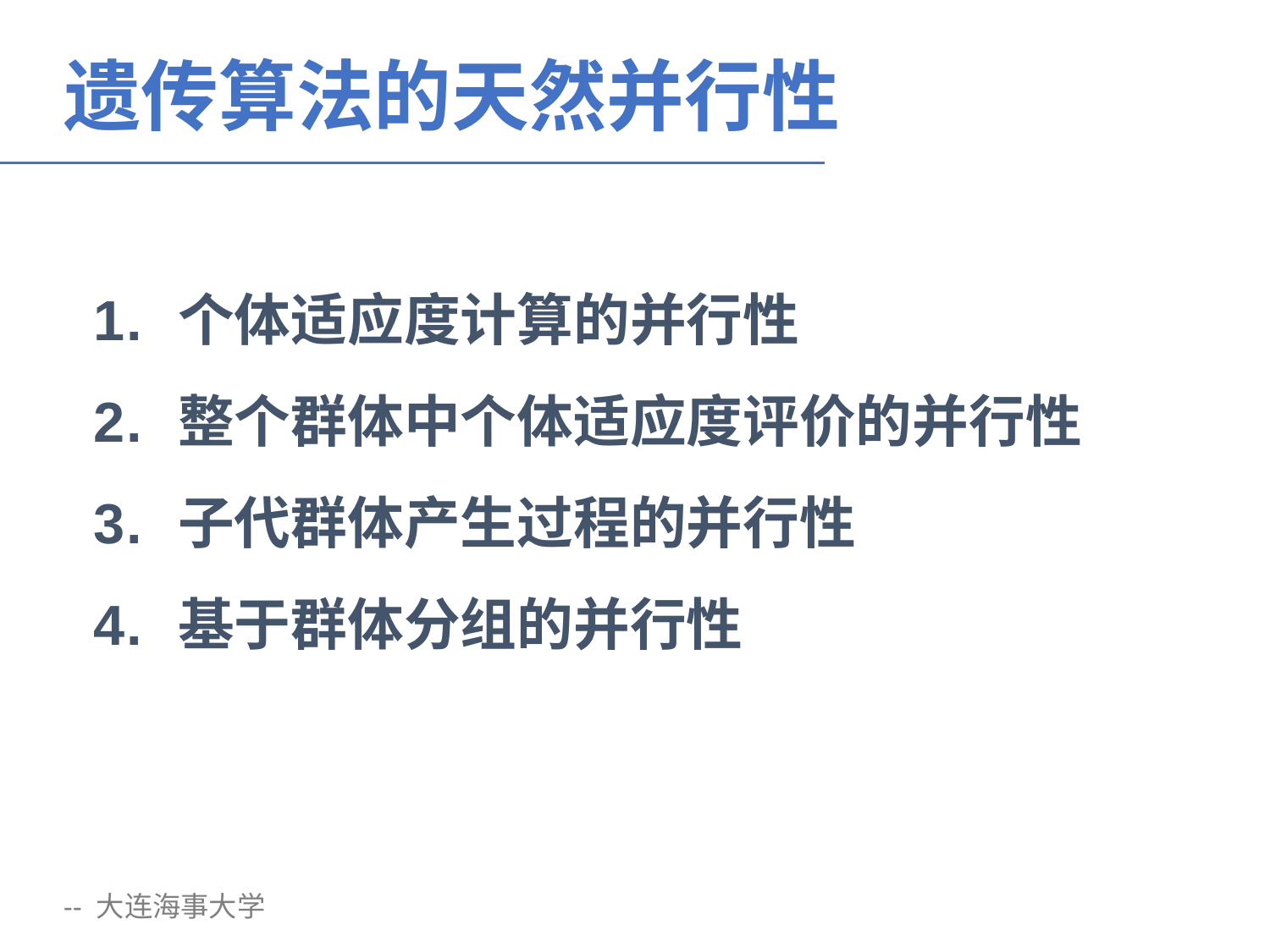

遗传算法的天然并行性
个体适应度计算的并行性
整个群体中个体适应度评价的并行性
子代群体产生过程的并行性
基于群体分组的并行性
-- 大连海事大学